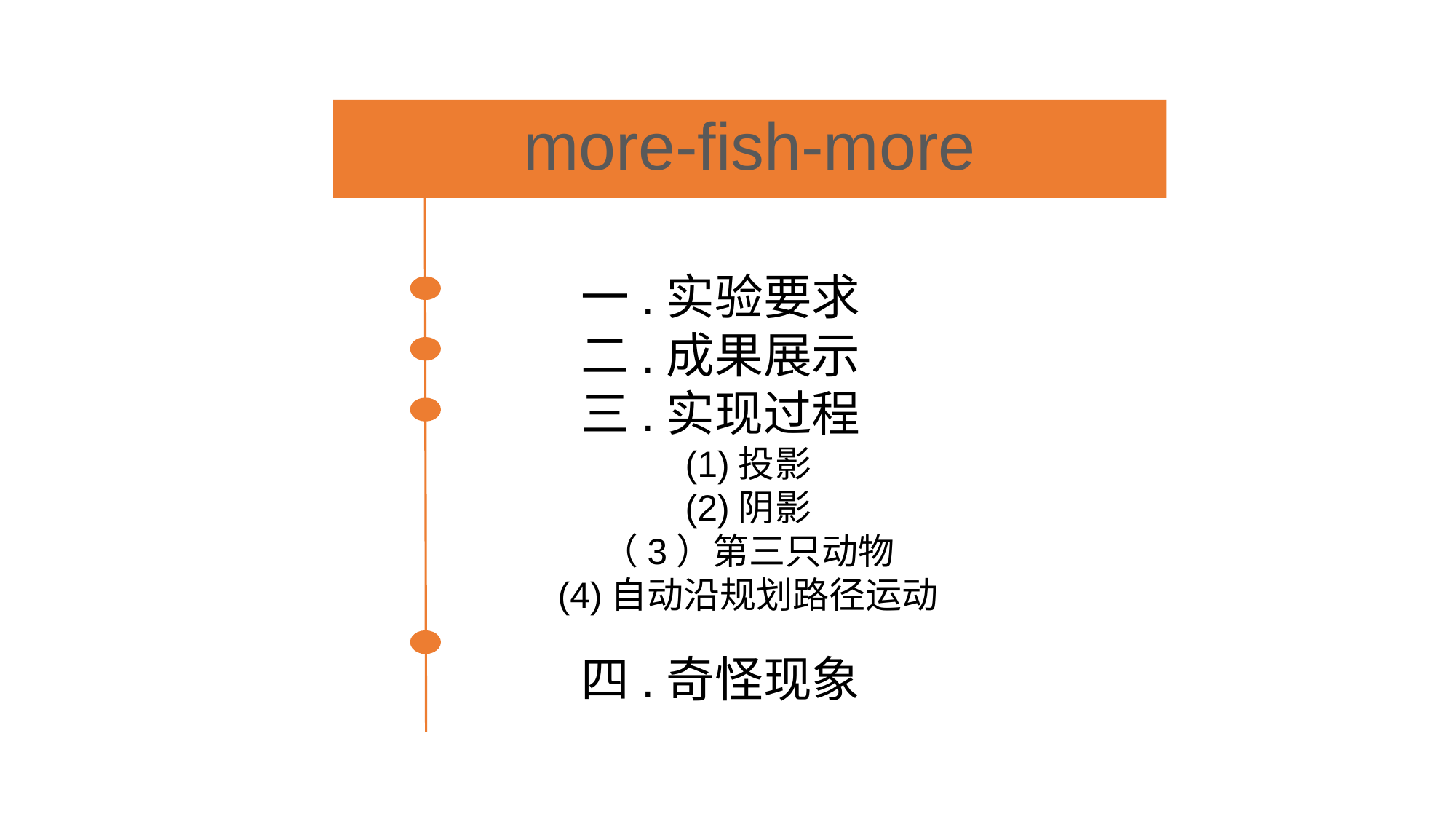

more-fish-more
一.实验要求
二.成果展示
三.实现过程
(1)投影
(2)阴影
（3）第三只动物
(4)自动沿规划路径运动

四.奇怪现象